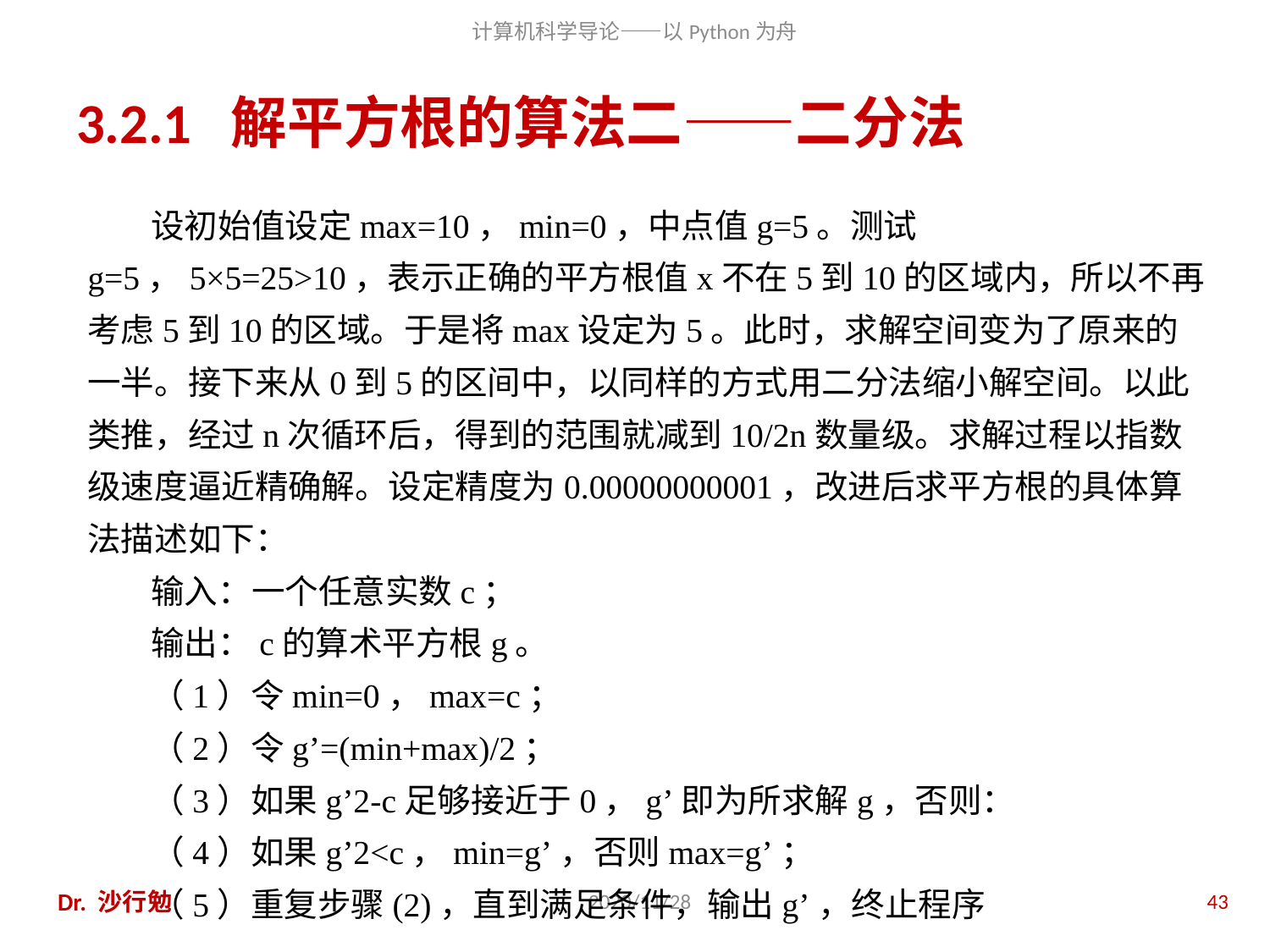

# 3.2.1  解平方根的算法二——二分法
设初始值设定max=10，min=0，中点值g=5。测试g=5，5×5=25>10，表示正确的平方根值x不在5到10的区域内，所以不再考虑5到10的区域。于是将max设定为5。此时，求解空间变为了原来的一半。接下来从0到5的区间中，以同样的方式用二分法缩小解空间。以此类推，经过n次循环后，得到的范围就减到10/2n数量级。求解过程以指数级速度逼近精确解。设定精度为0.00000000001，改进后求平方根的具体算法描述如下：
输入：一个任意实数c；
输出：c的算术平方根g。
（1）令min=0，max=c；
（2）令g’=(min+max)/2；
（3）如果g’2-c足够接近于0，g’即为所求解g，否则：
（4）如果g’2<c，min=g’，否则max=g’；
（5）重复步骤(2)，直到满足条件，输出g’，终止程序
Dr. 沙行勉
2020/11/28
43